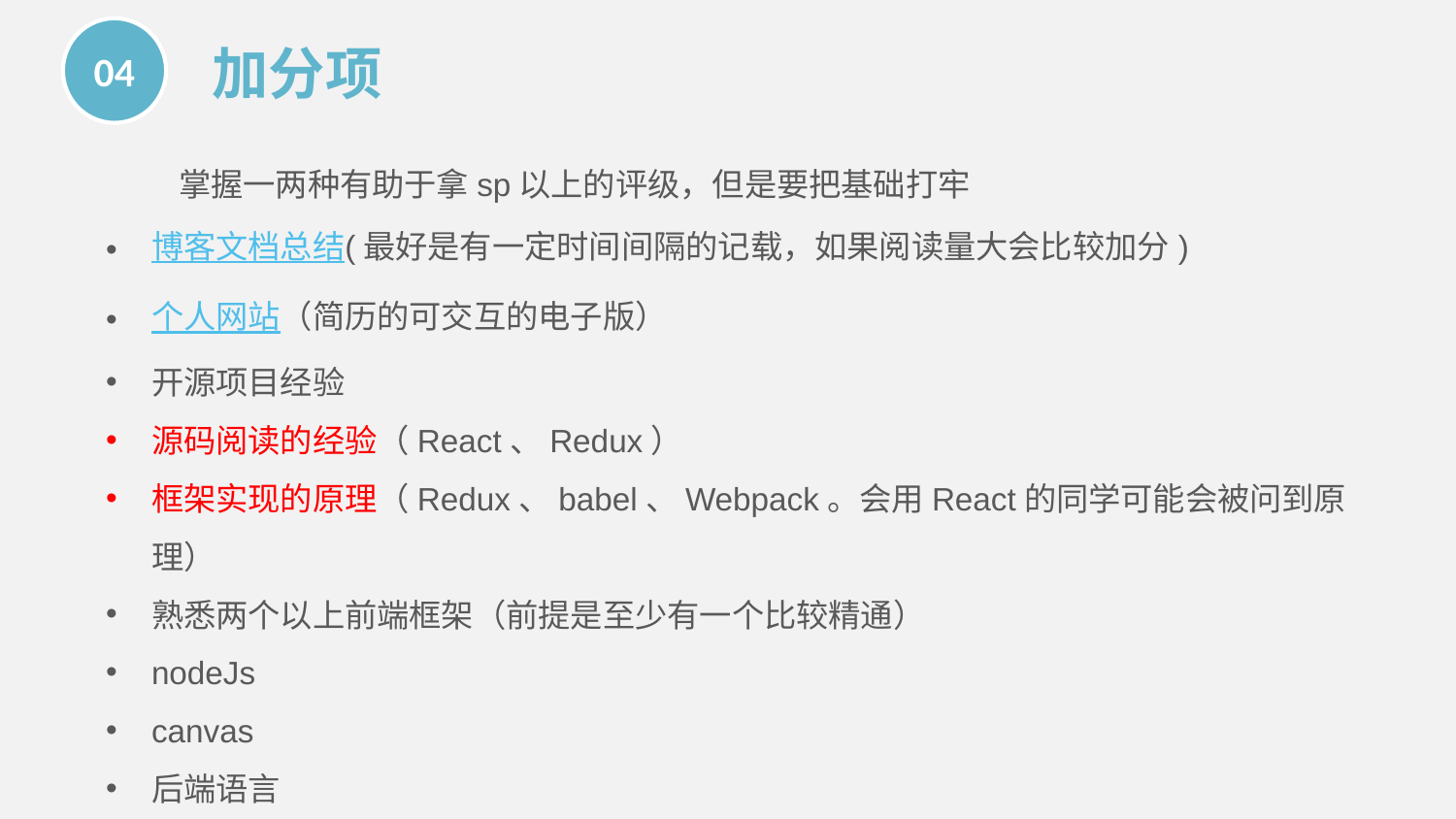

04
加分项
掌握一两种有助于拿sp以上的评级，但是要把基础打牢
博客文档总结(最好是有一定时间间隔的记载，如果阅读量大会比较加分)
个人网站（简历的可交互的电子版）
开源项目经验
源码阅读的经验（React、Redux）
框架实现的原理（Redux、babel、Webpack。会用React的同学可能会被问到原理）
熟悉两个以上前端框架（前提是至少有一个比较精通）
nodeJs
canvas
后端语言
算法优秀